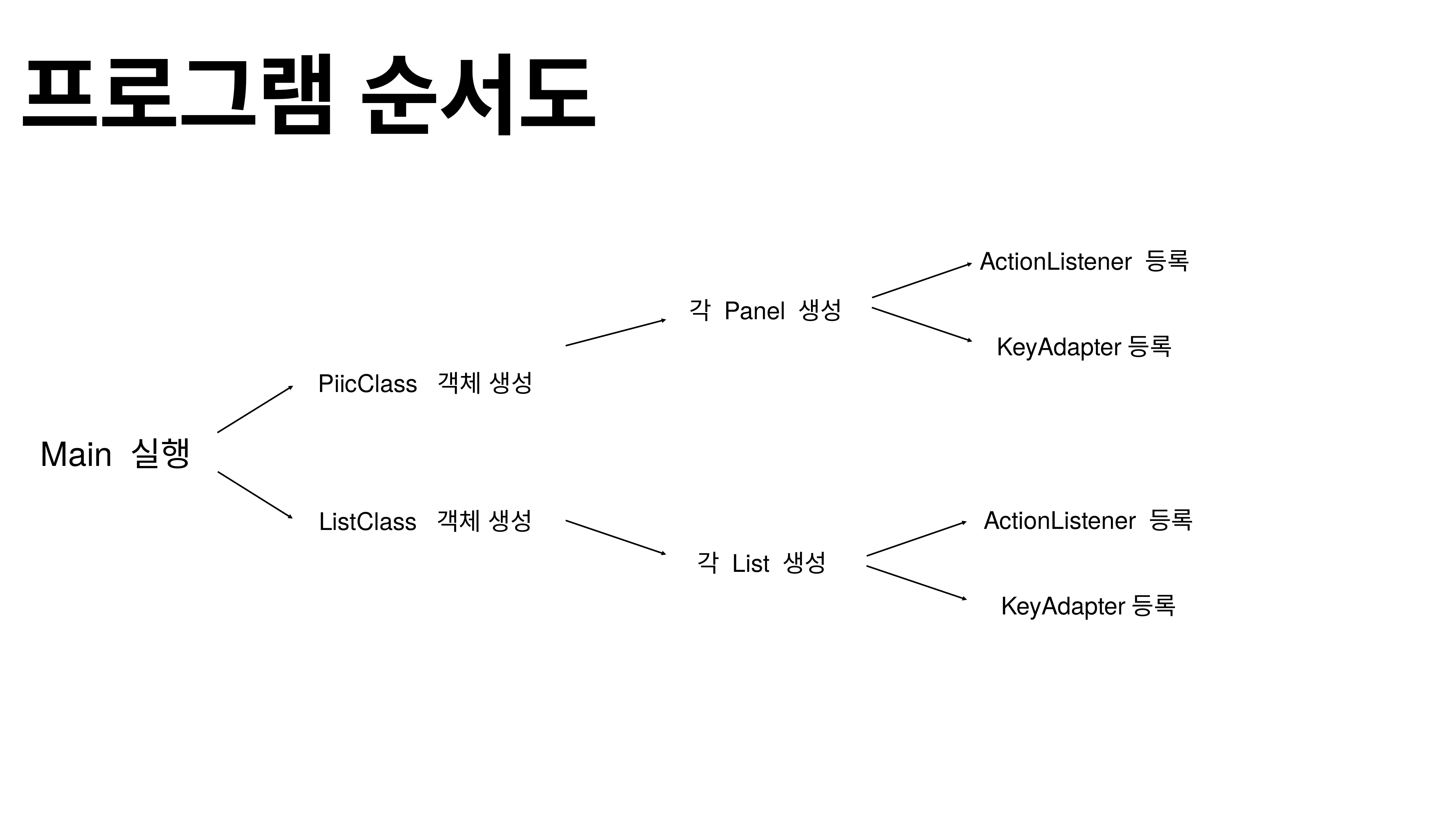

# 프로그램 순서도
ActionListener 등록

각 Panel 생성

KeyAdapter등록
PiicClass  객체 생성

Main 실행

ActionListener 등록
ListClass  객체 생성

각 List 생성

KeyAdapter등록